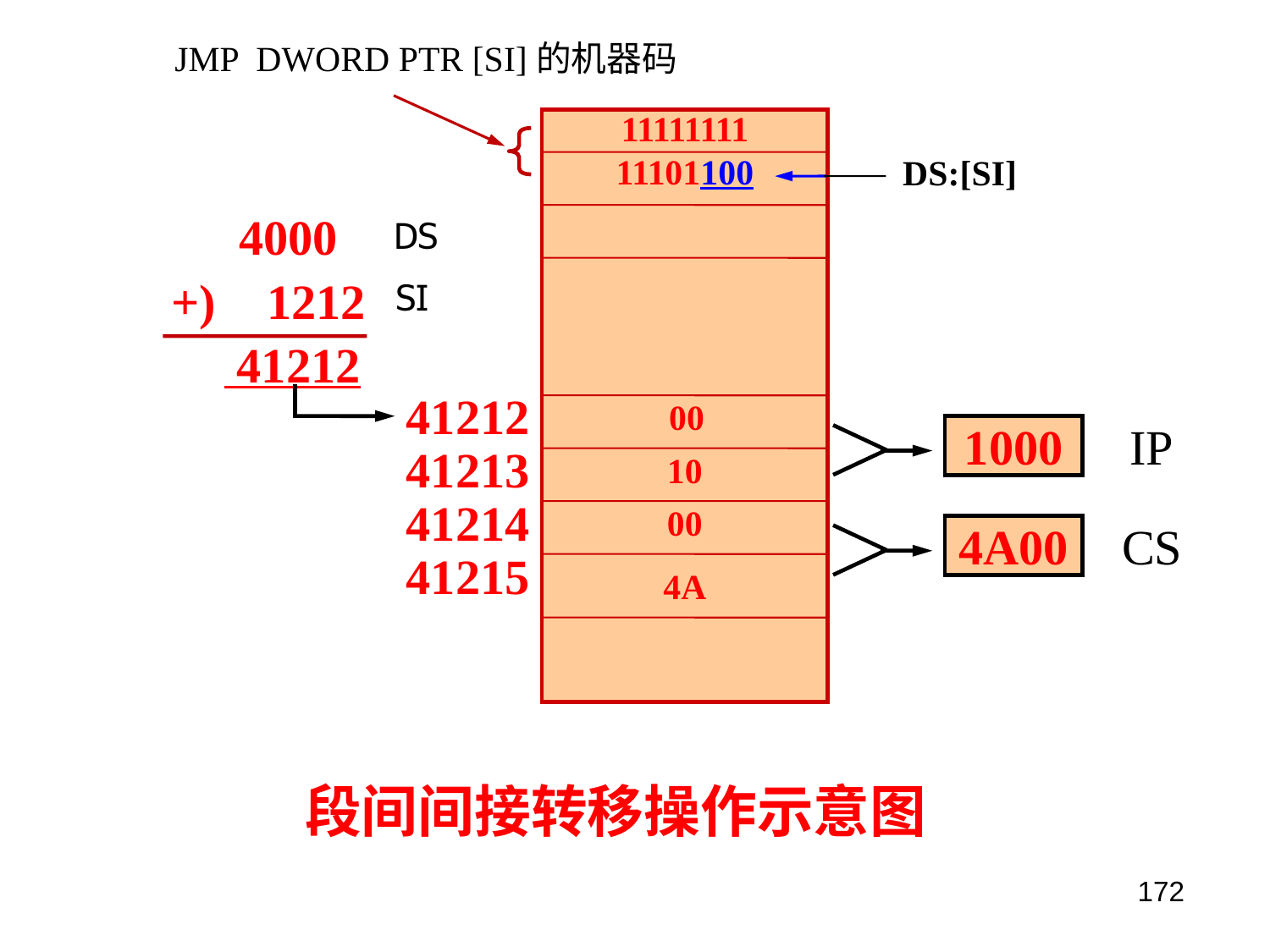

JMP  DWORD PTR [SI]的机器码

11111111

11101100
DS:[SI]

4000
DS

+)
1212
SI
 41212

 41212
41213
41214
41215

00

1000
IP

10

00
4A00
CS

4A

段间间接转移操作示意图
172